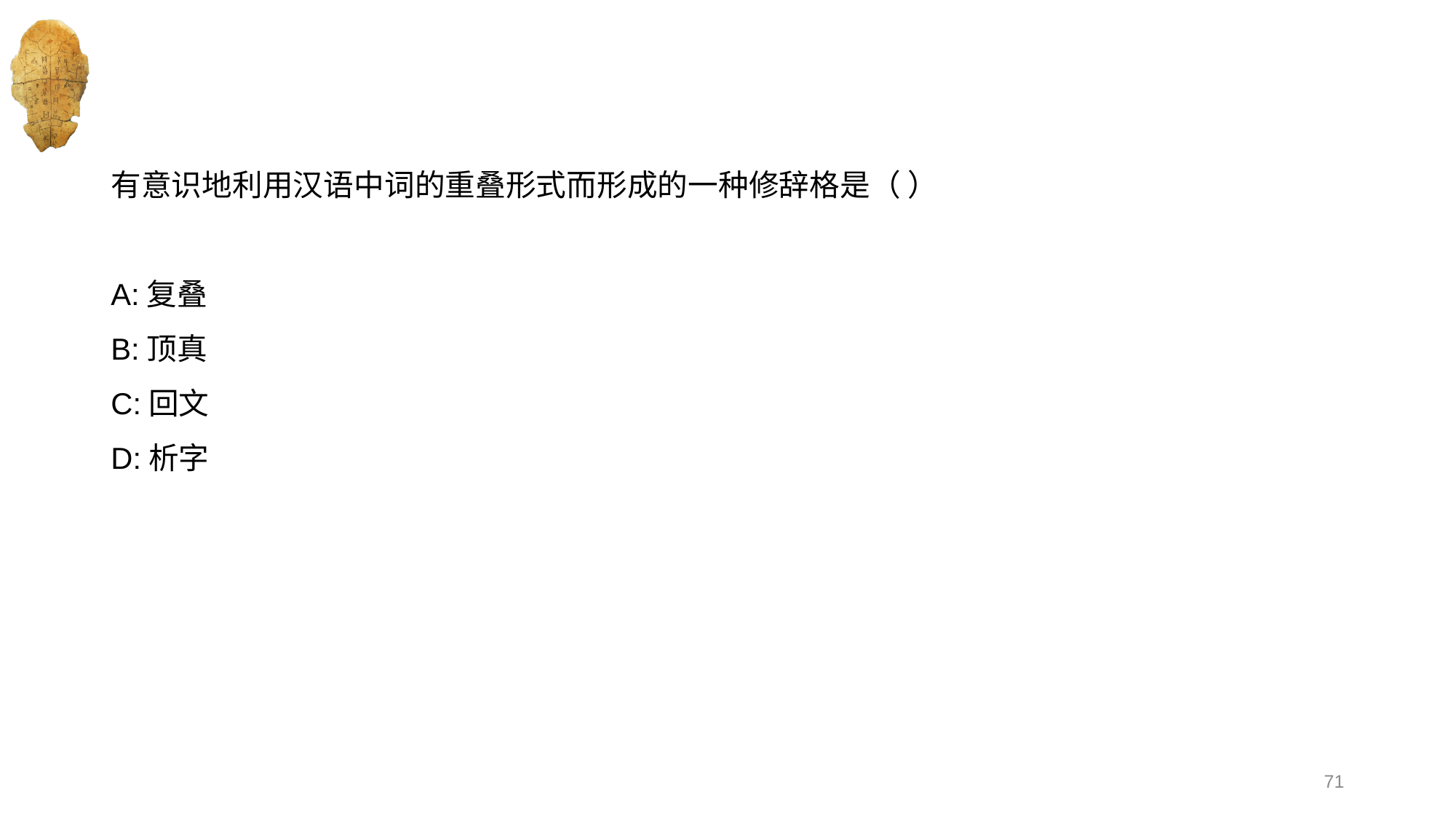

#
有意识地利用汉语中词的重叠形式而形成的一种修辞格是（ ）

A:复叠
B:顶真
C:回文
D:析字

71